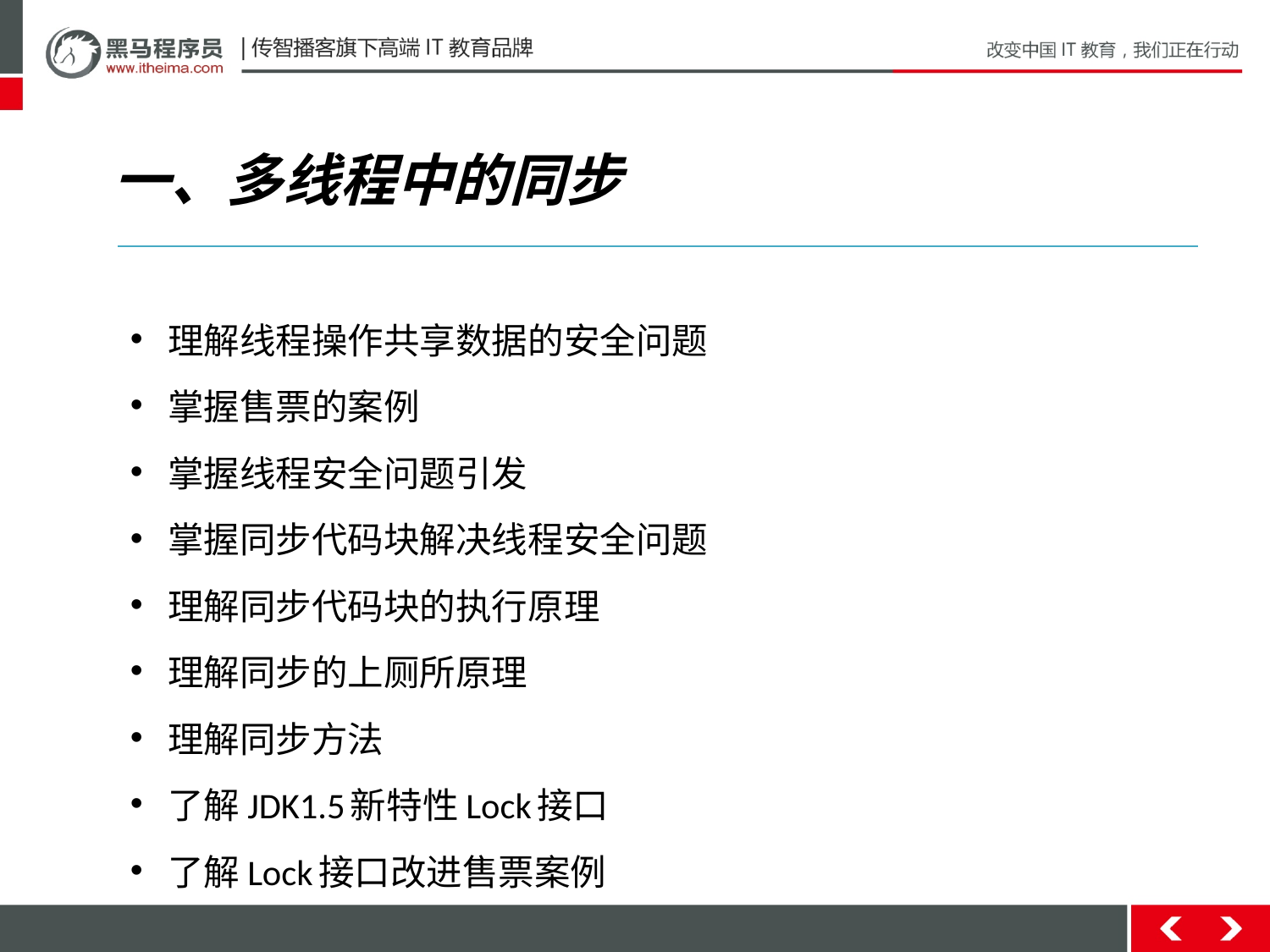

一、多线程中的同步
理解线程操作共享数据的安全问题
掌握售票的案例
掌握线程安全问题引发
掌握同步代码块解决线程安全问题
理解同步代码块的执行原理
理解同步的上厕所原理
理解同步方法
了解JDK1.5新特性Lock接口
了解Lock接口改进售票案例